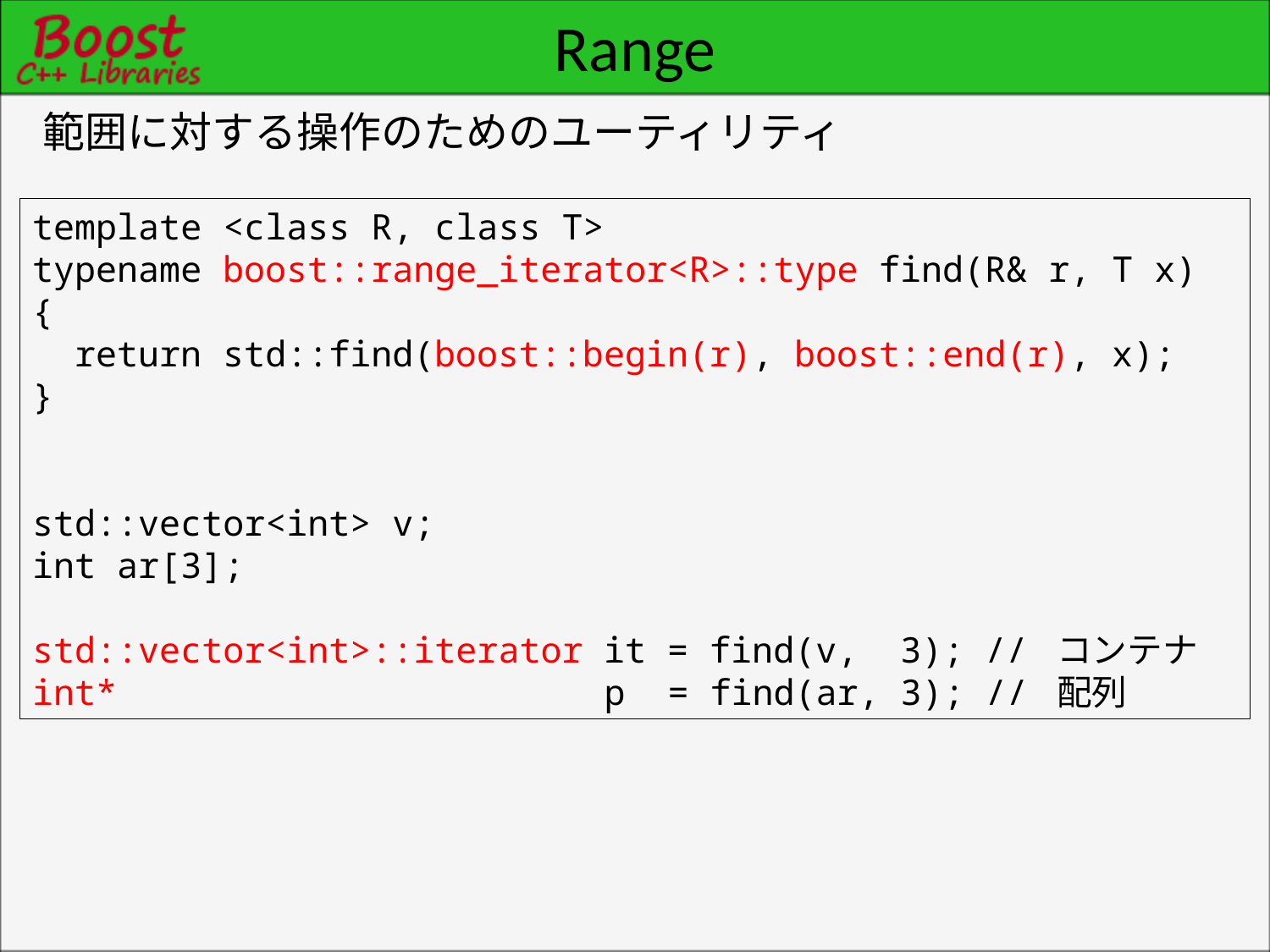

# Range
範囲に対する操作のためのユーティリティ
template <class R, class T>
typename boost::range_iterator<R>::type find(R& r, T x)
{
  return std::find(boost::begin(r), boost::end(r), x);
}

std::vector<int> v;
int ar[3];

std::vector<int>::iterator it = find(v,  3); // コンテナ
int*                       p  = find(ar, 3); // 配列